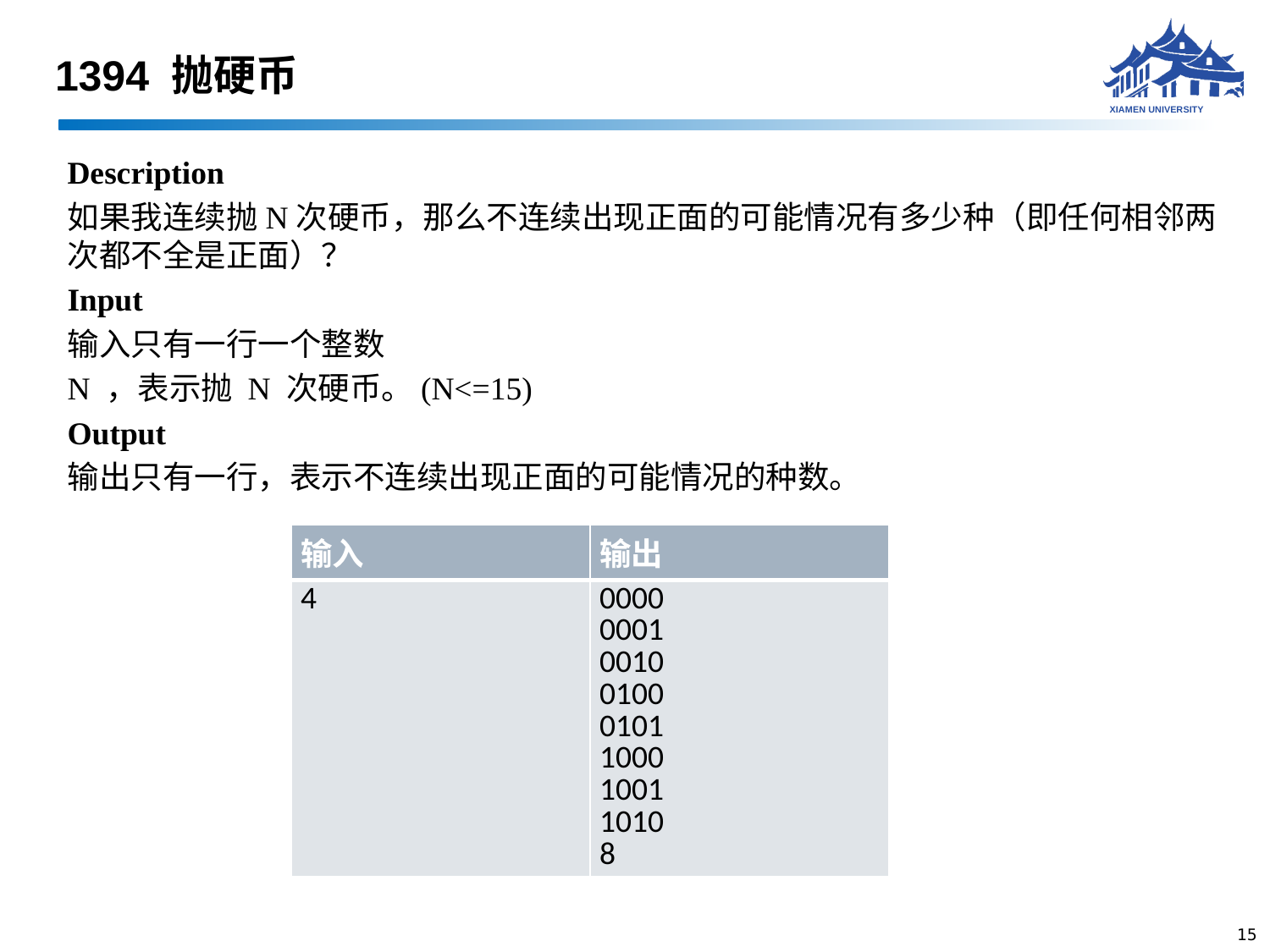

# 1394 抛硬币
Description
如果我连续抛N次硬币，那么不连续出现正面的可能情况有多少种（即任何相邻两次都不全是正面）？
Input
输入只有一行一个整数
N ，表示抛 N 次硬币。(N<=15)
Output
输出只有一行，表示不连续出现正面的可能情况的种数。
| 输入 | 输出 |
| --- | --- |
| 4 | 0000 0001 0010 0100 0101 1000 1001 1010 8 |
15